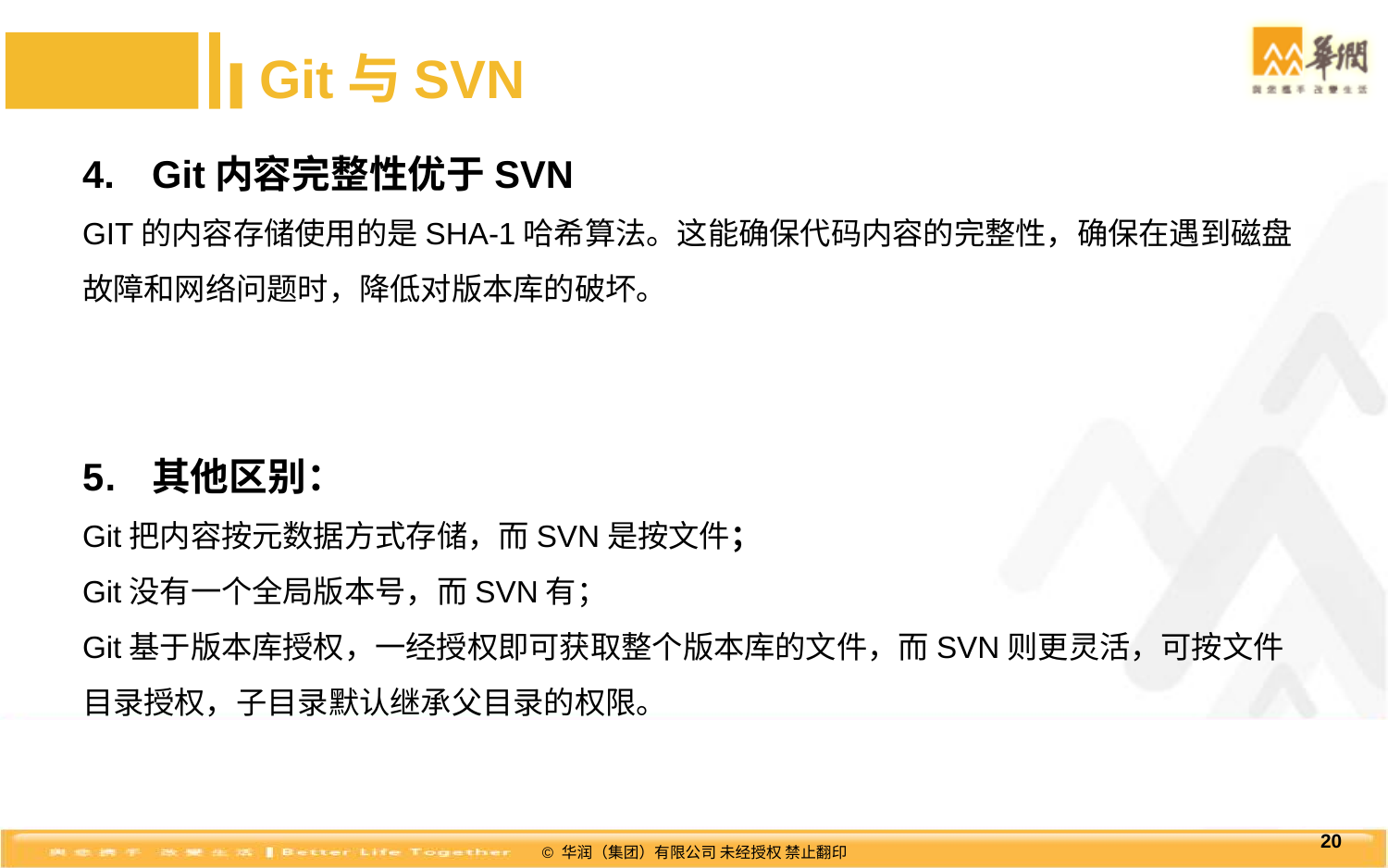

Git与SVN

Git内容完整性优于SVN
GIT的内容存储使用的是SHA-1哈希算法。这能确保代码内容的完整性，确保在遇到磁盘故障和网络问题时，降低对版本库的破坏。
其他区别：
Git把内容按元数据方式存储，而SVN是按文件；
Git没有一个全局版本号，而SVN有；
Git基于版本库授权，一经授权即可获取整个版本库的文件，而SVN则更灵活，可按文件目录授权，子目录默认继承父目录的权限。
20